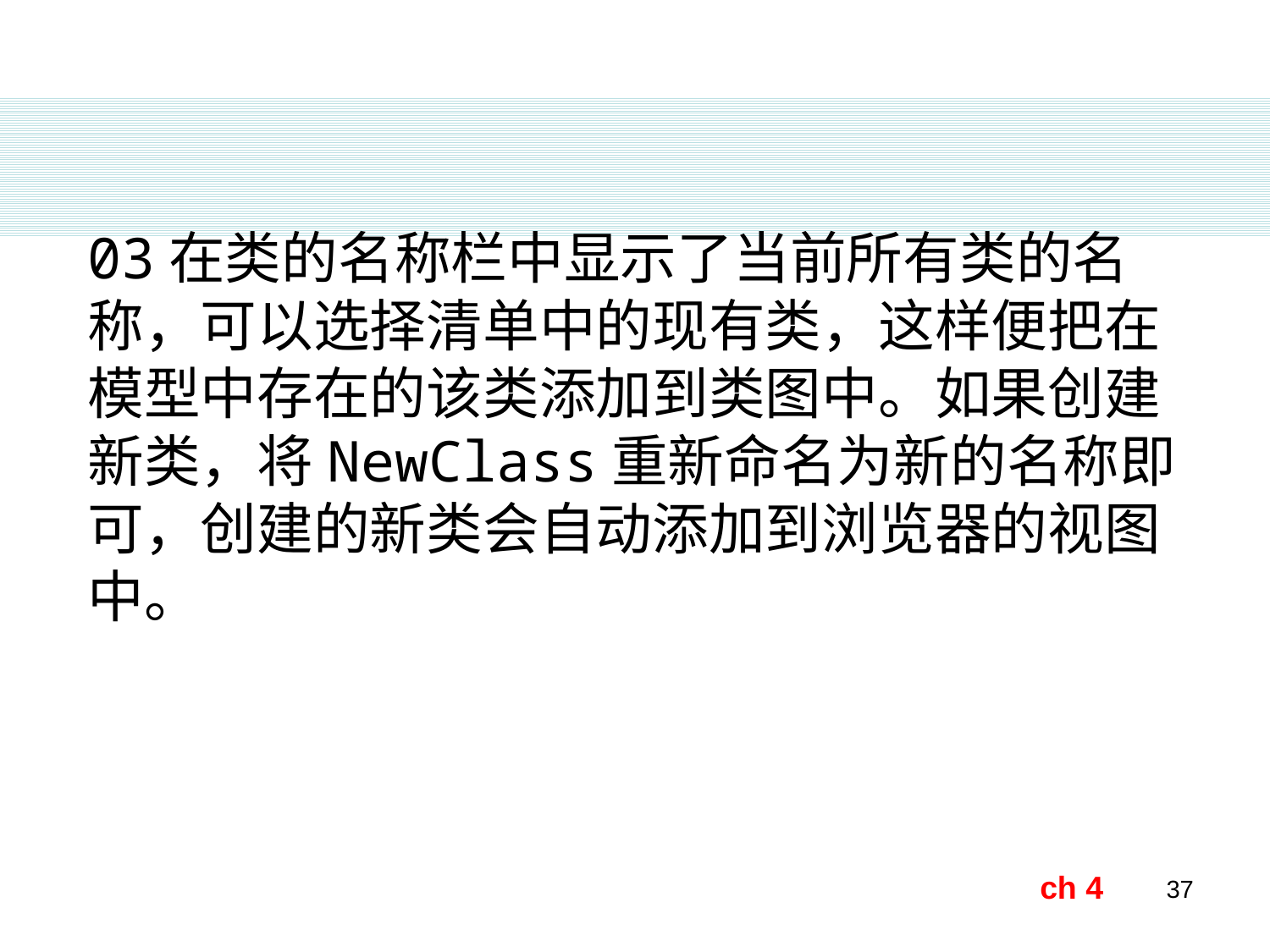

03在类的名称栏中显示了当前所有类的名称，可以选择清单中的现有类，这样便把在模型中存在的该类添加到类图中。如果创建新类，将NewClass重新命名为新的名称即可，创建的新类会自动添加到浏览器的视图中。
ch 4
37